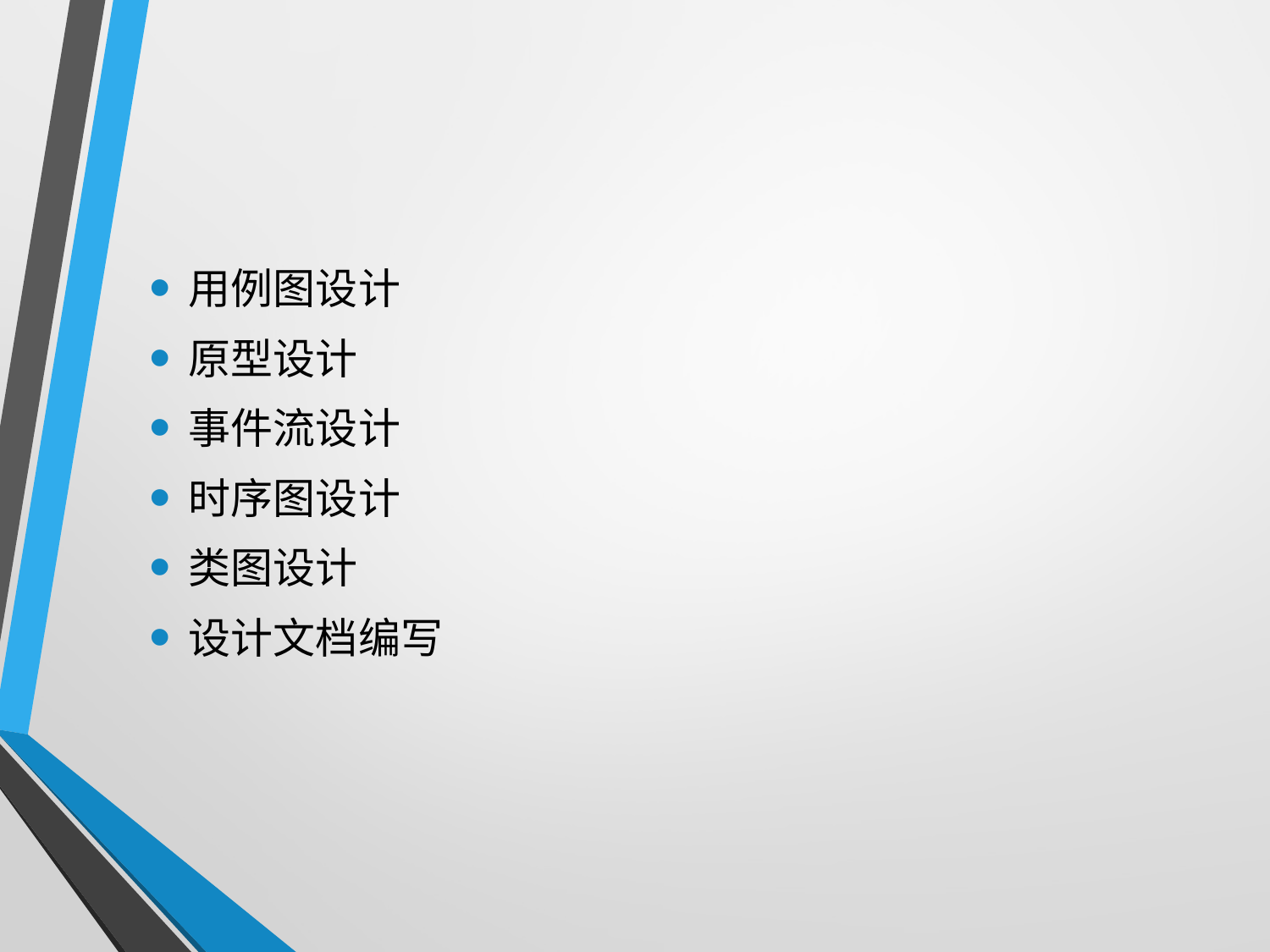

#
用例图设计
原型设计
事件流设计
时序图设计
类图设计
设计文档编写